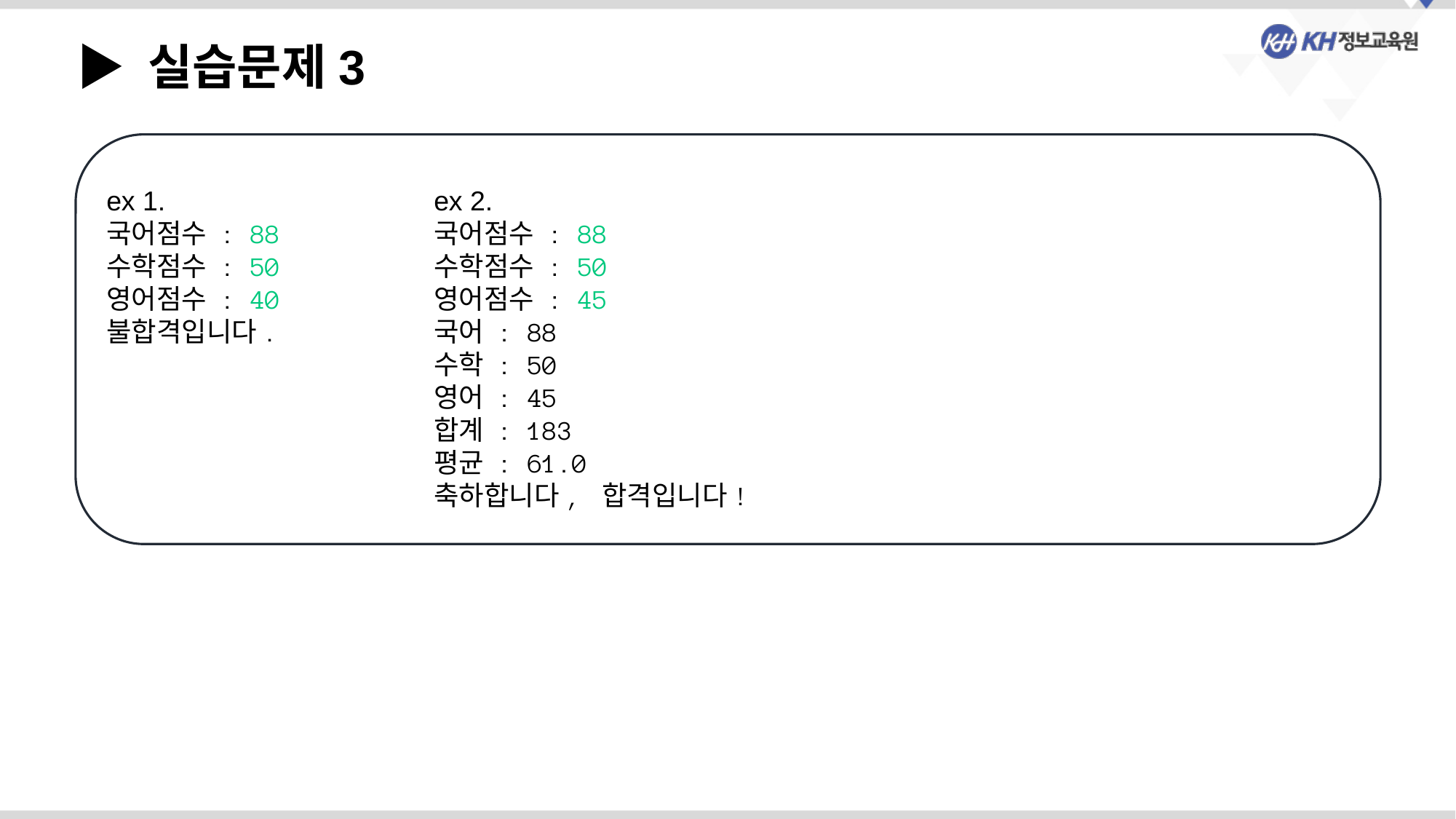

▶ 실습문제3
ex 1.			ex 2.
국어점수 : 88		국어점수 : 88
수학점수 : 50		수학점수 : 50
영어점수 : 40		영어점수 : 45
불합격입니다.		국어 : 88
			수학 : 50
			영어 : 45
			합계 : 183
			평균 : 61.0
			축하합니다, 합격입니다!